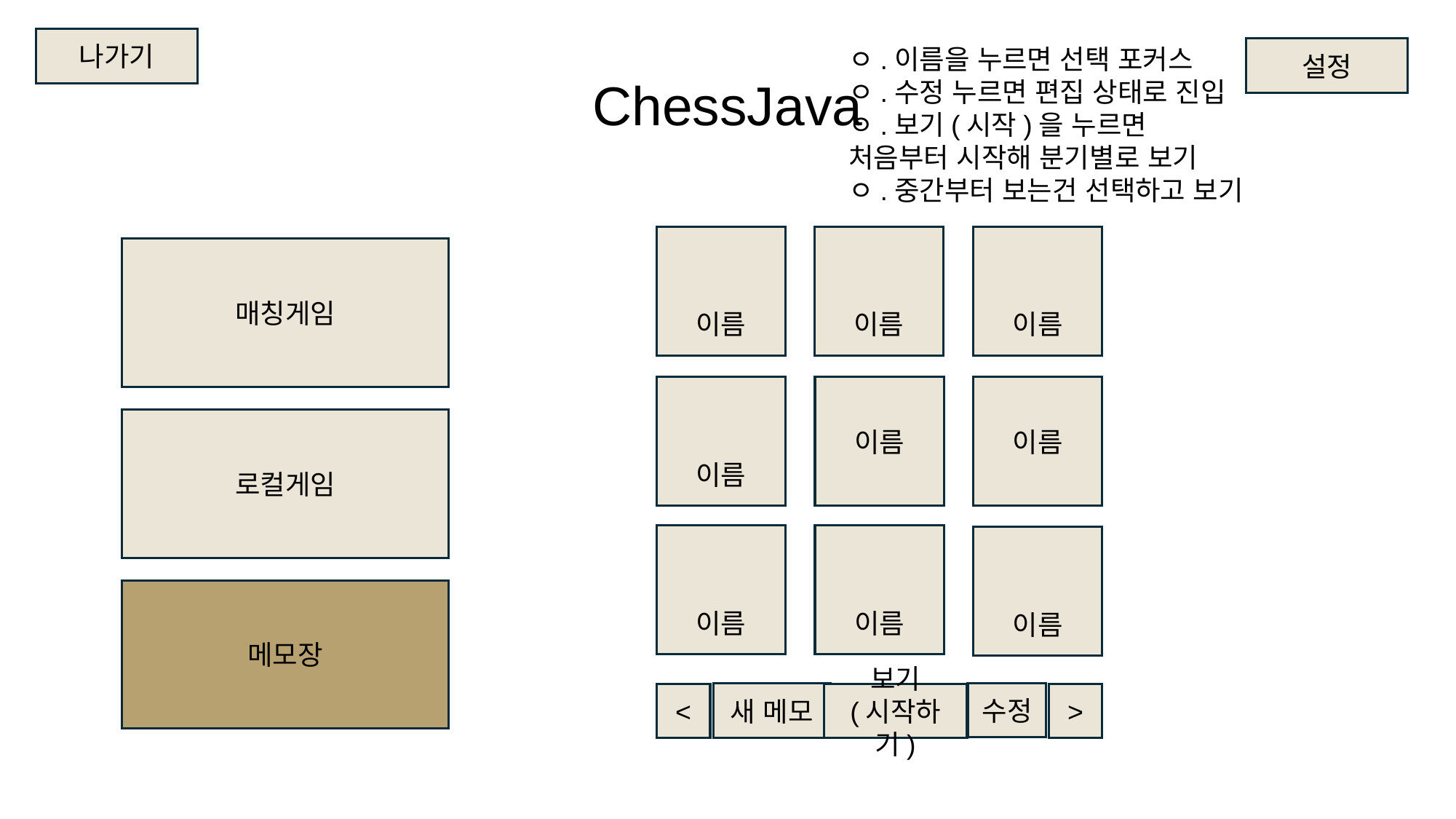

나가기
ㅇ.이름을 누르면 선택 포커스
ㅇ.수정 누르면 편집 상태로 진입
ㅇ.보기(시작)을 누르면
처음부터 시작해 분기별로 보기
ㅇ.중간부터 보는건 선택하고 보기
설정
ChessJava

이름

이름

이름
매칭게임

이름
이름
이름
로컬게임

이름

이름

이름
메모장
수정
새 메모
<
보기
(시작하기)
>